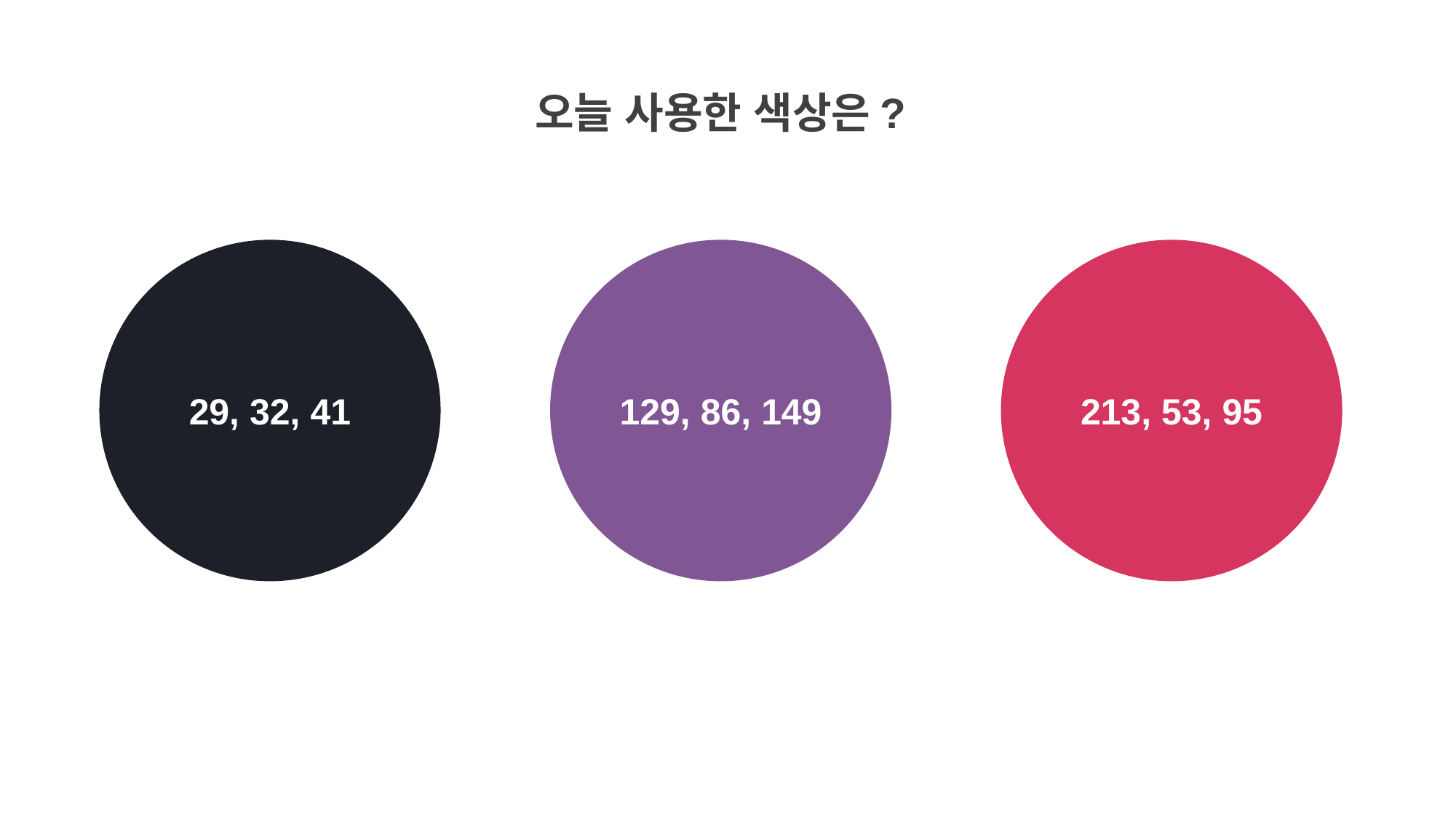

오늘 사용한 색상은?
29, 32, 41
129, 86, 149
213, 53, 95